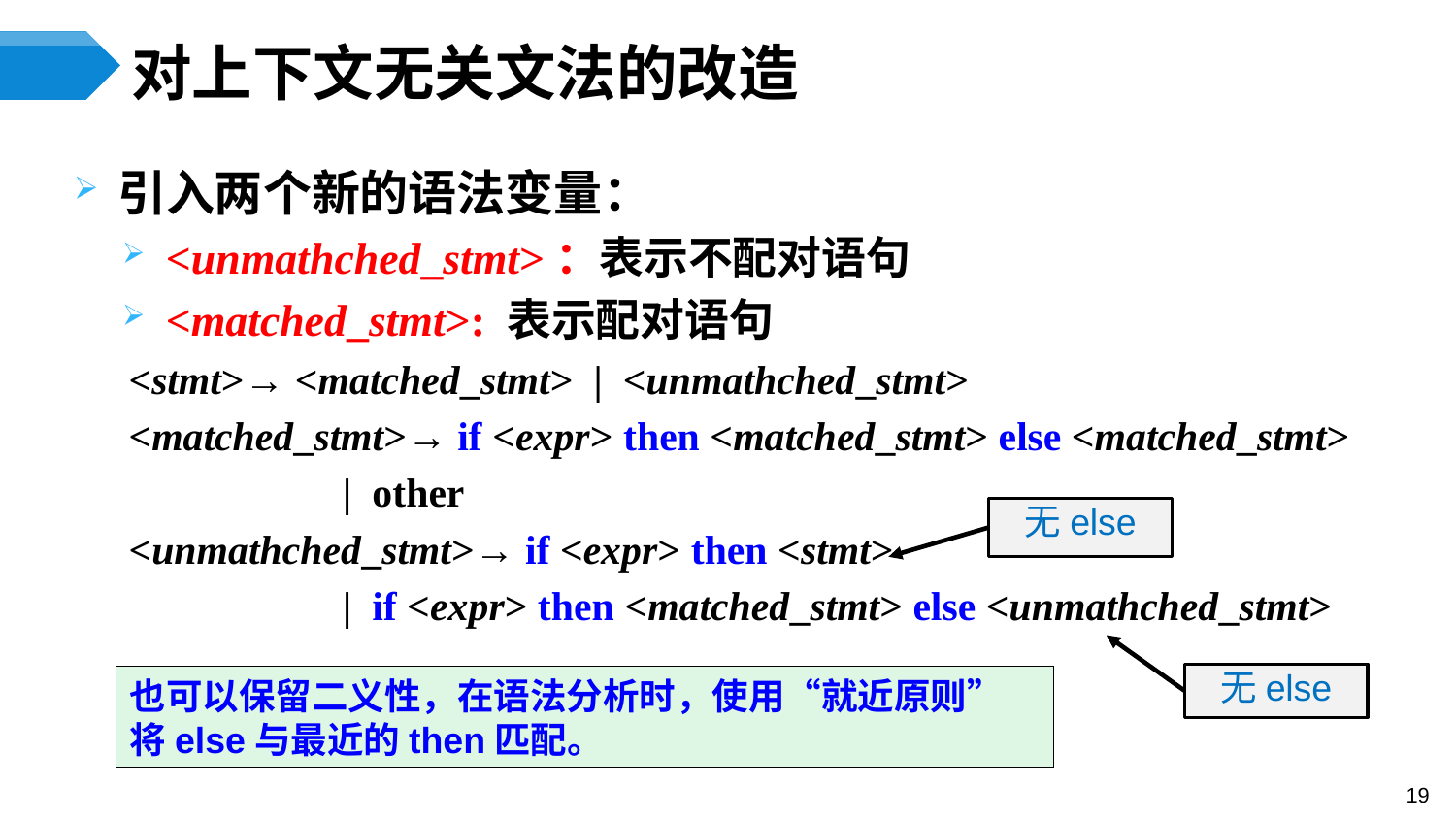

# 对上下文无关文法的改造
引入两个新的语法变量：
<unmathched_stmt>：表示不配对语句
<matched_stmt>: 表示配对语句
<stmt>→ <matched_stmt>  |  <unmathched_stmt>
<matched_stmt>→ if <expr> then <matched_stmt> else <matched_stmt>
                     |  other
<unmathched_stmt>→ if <expr> then <stmt>
                     |  if <expr> then <matched_stmt> else <unmathched_stmt>
无else
无else
也可以保留二义性，在语法分析时，使用“就近原则”将else与最近的then匹配。
19